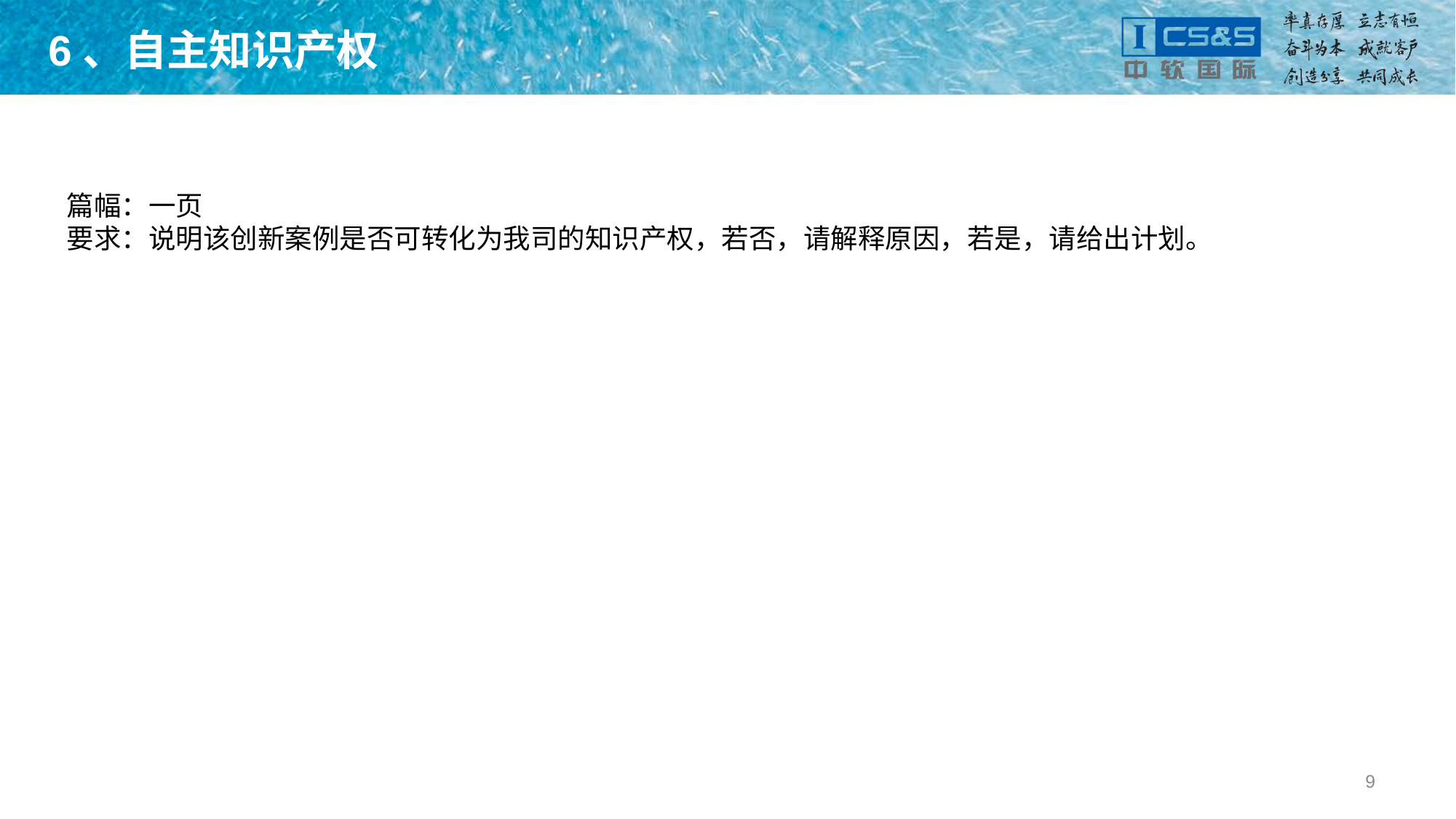

# 6、自主知识产权
篇幅：一页
要求：说明该创新案例是否可转化为我司的知识产权，若否，请解释原因，若是，请给出计划。
9